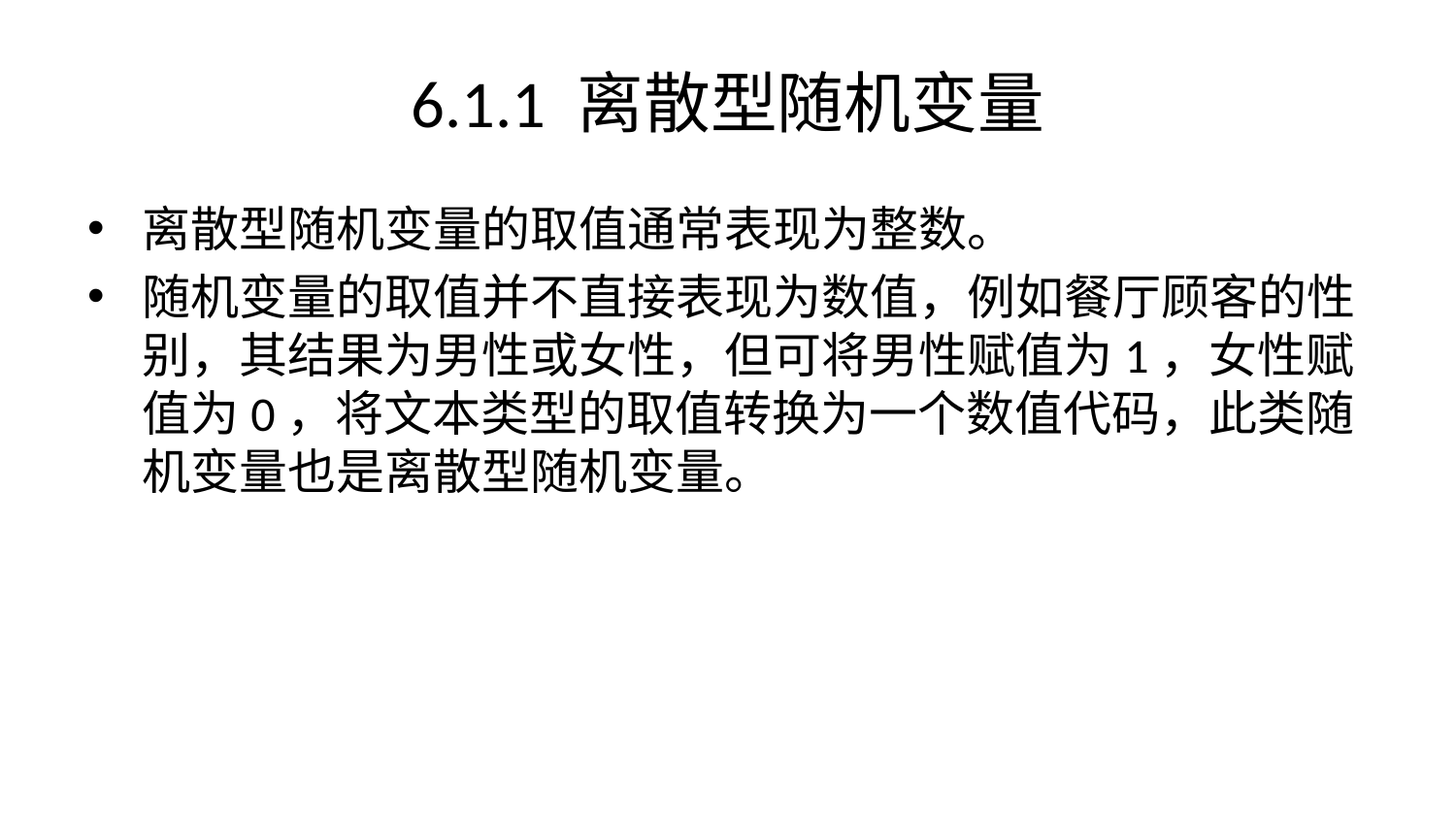

# 6.1.1 离散型随机变量
离散型随机变量的取值通常表现为整数。
随机变量的取值并不直接表现为数值，例如餐厅顾客的性别，其结果为男性或女性，但可将男性赋值为1，女性赋值为0，将文本类型的取值转换为一个数值代码，此类随机变量也是离散型随机变量。